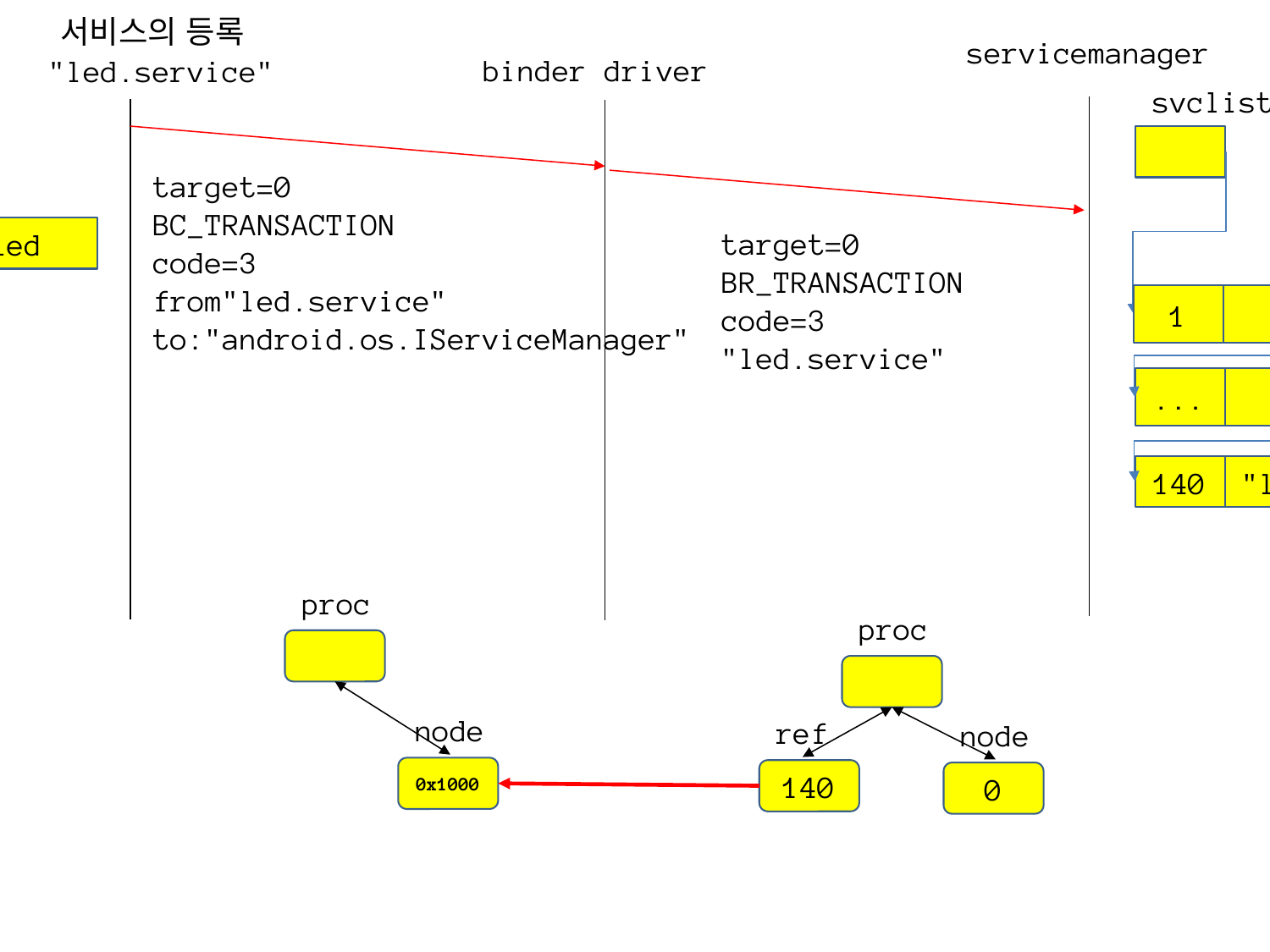

서비스의 등록
servicemanager
binder driver
"led.service"
svclist

target=0
BC_TRANSACTION
code=3
from"led.service"
to:"android.os.IServiceManager"
0x1000
Led
target=0
BR_TRANSACTION
code=3
"led.service"
1
"sip"
...
"nfc"
140
"led.service"
proc
proc

node
ref
node
0x1000
140
0